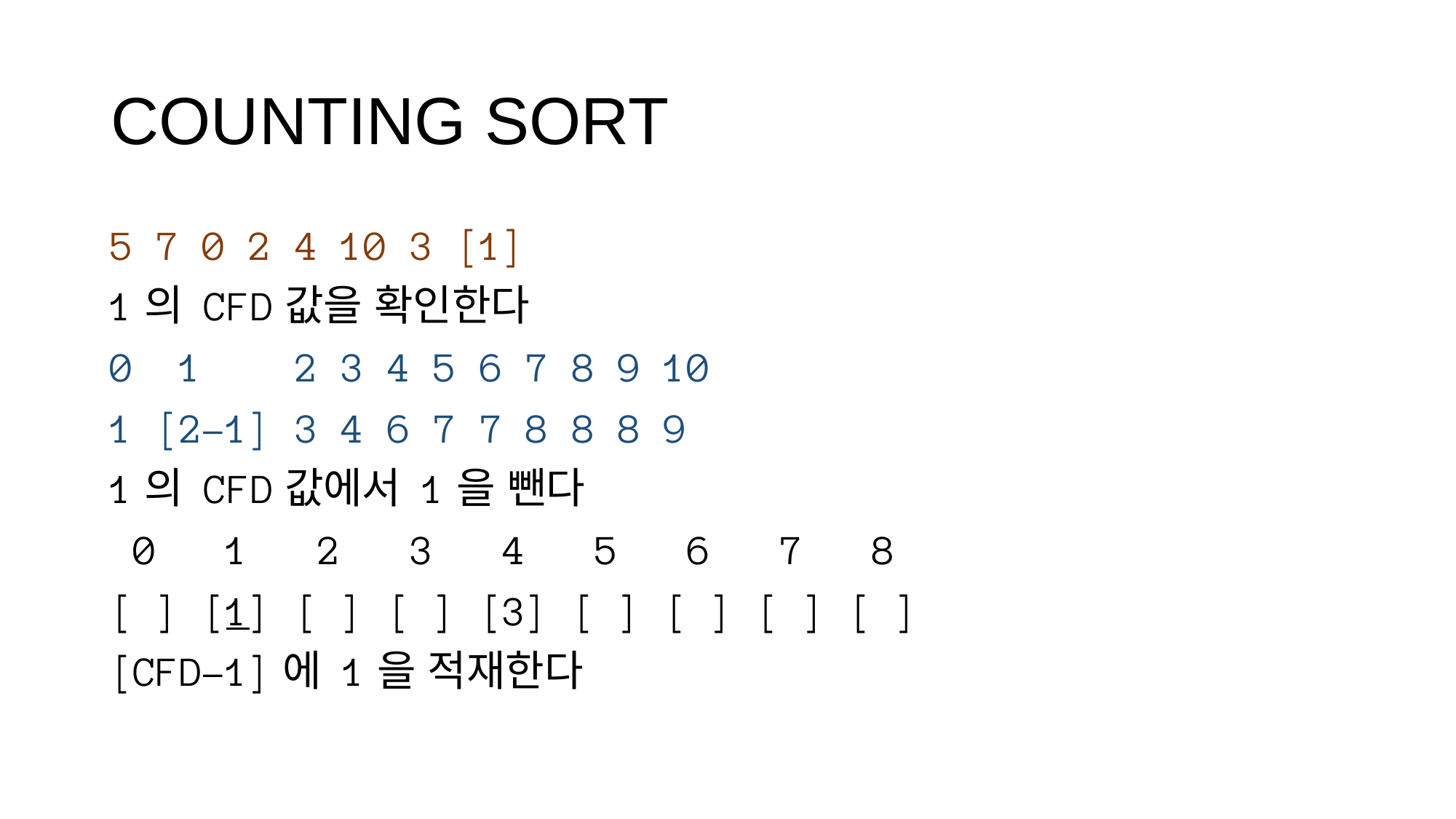

# COUNTING SORT
5 7 0 2 4 10 3 [1]
1의 CFD값을 확인한다
0  1    2 3 4 5 6 7 8 9 10
1 [2-1] 3 4 6 7 7 8 8 8 9
1의 CFD값에서 1을 뺀다
 0   1   2   3   4   5   6   7   8
[ ] [1] [ ] [ ] [3] [ ] [ ] [ ] [ ]
[CFD-1]에 1을 적재한다